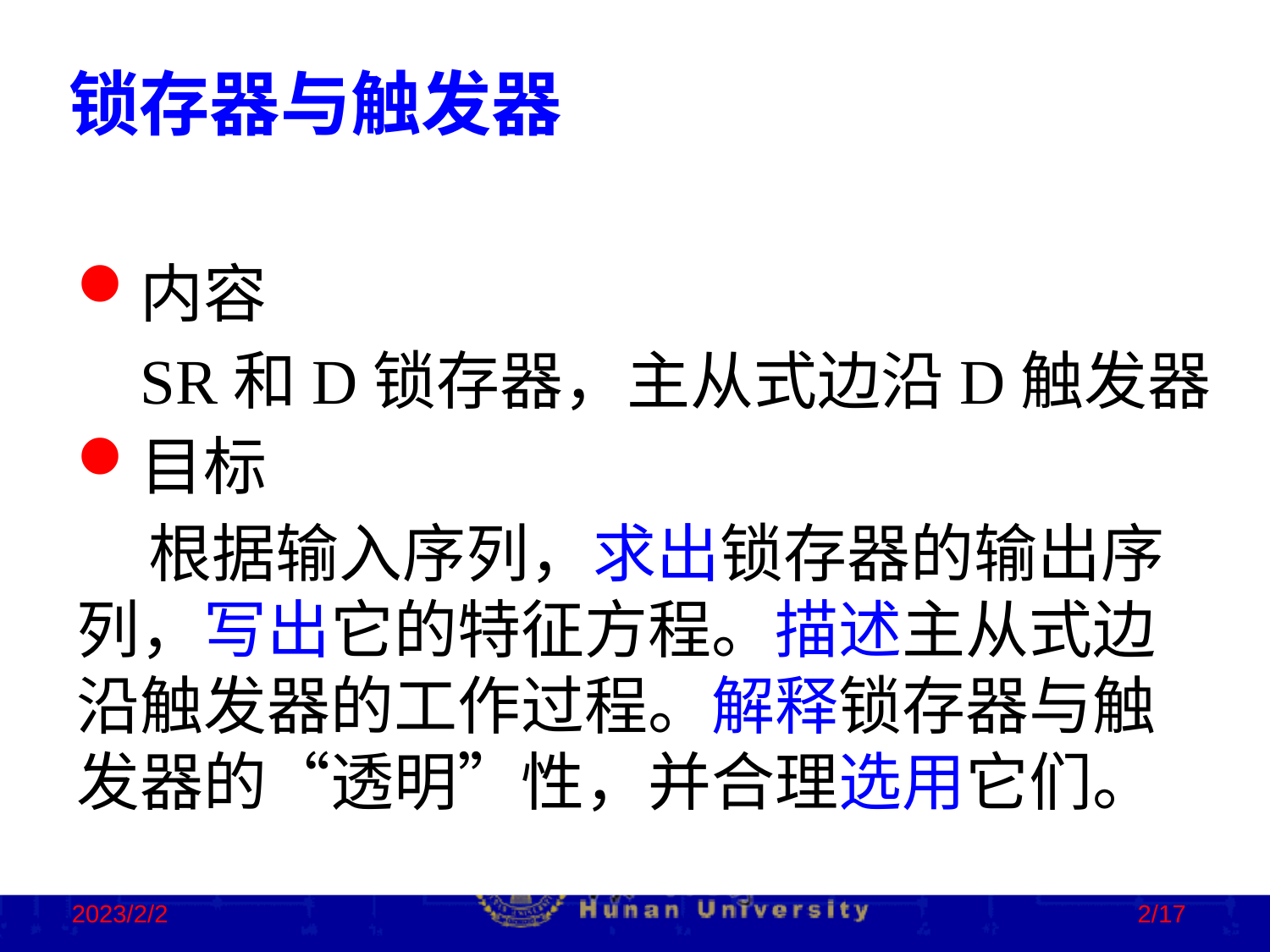

锁存器与触发器
内容
    SR和D锁存器，主从式边沿D触发器
目标
    根据输入序列，求出锁存器的输出序列，写出它的特征方程。描述主从式边沿触发器的工作过程。解释锁存器与触发器的“透明”性，并合理选用它们。
2023/2/2
2/17